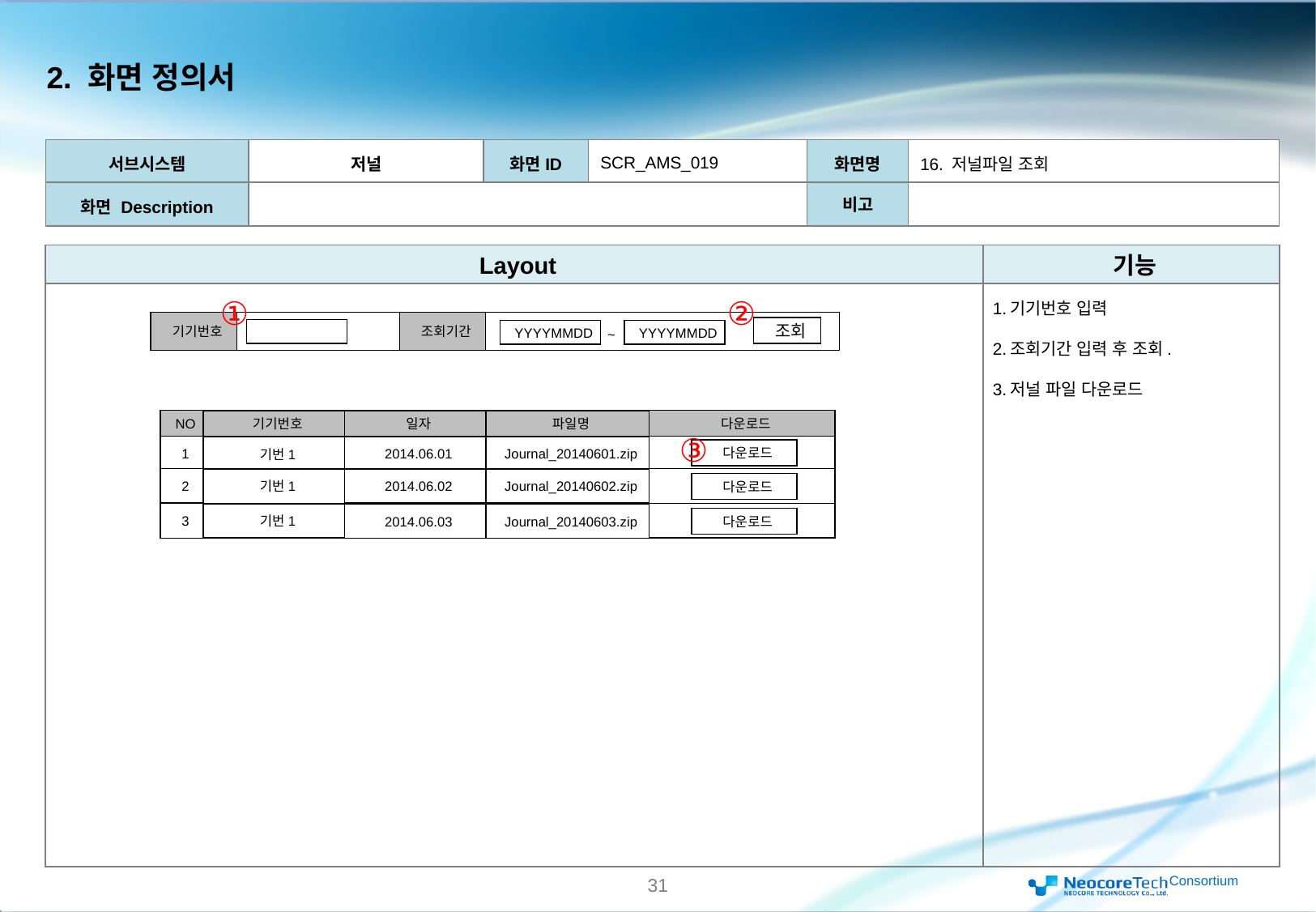

2. 화면 정의서
| 서브시스템 | 저널 | 화면ID | SCR\_AMS\_019 | 화면명 | 16. 저널파일 조회 |
| --- | --- | --- | --- | --- | --- |
| 화면 Description |  |  |  | 비고 |  |
Layout
기능
1.기기번호 입력
2.조회기간 입력 후 조회.

3.저널 파일 다운로드

①
②

기기번호
조회기간
조회

YYYYMMDD
~
YYYYMMDD
NO
다운로드
파일명
기기번호
일자
③
1

기번1
2014.06.01
Journal_20140601.zip
다운로드
2

기번1
2014.06.02
Journal_20140602.zip
다운로드
3

기번1
2014.06.03
Journal_20140603.zip
다운로드